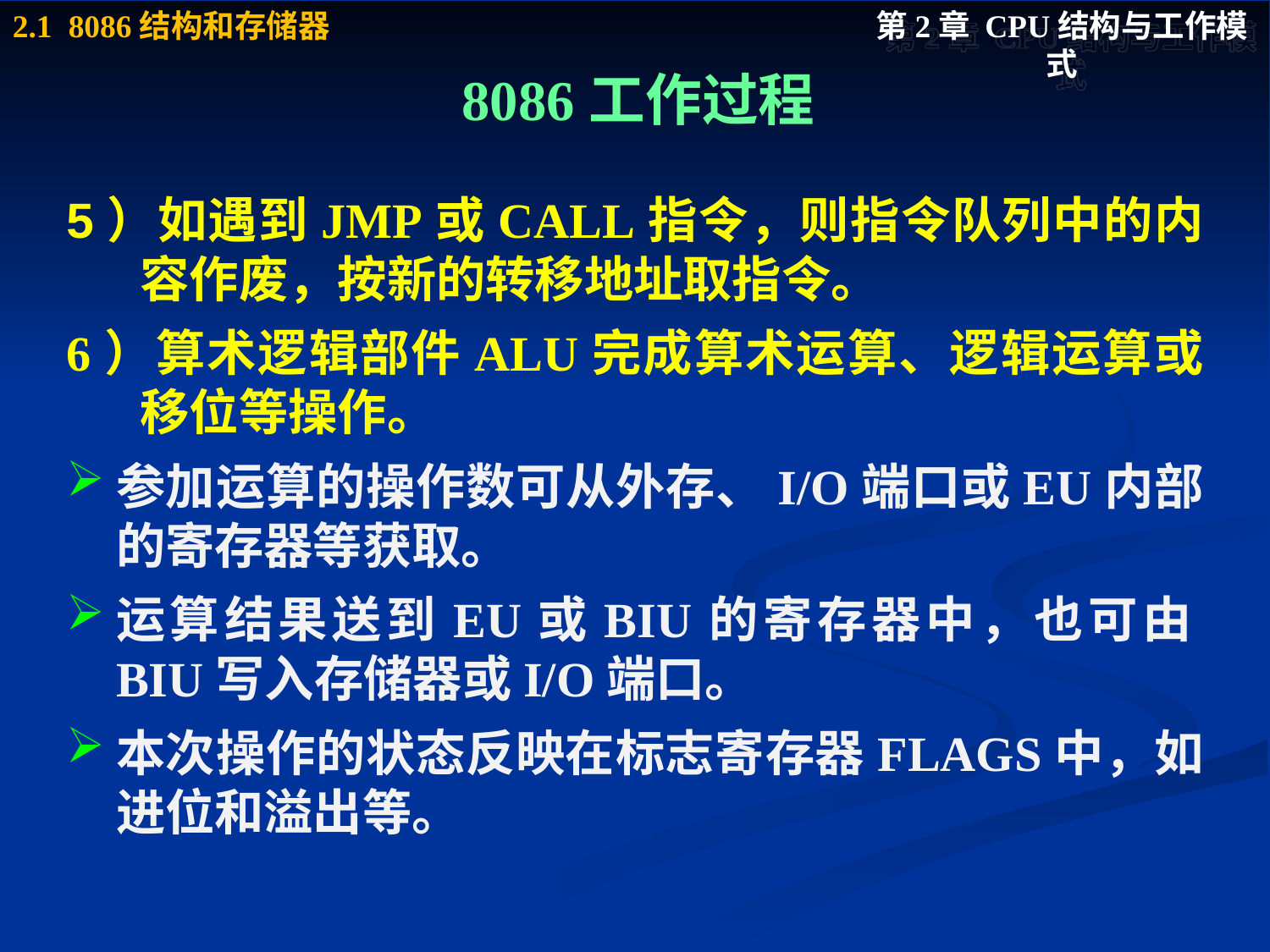

# 8086工作过程
5）如遇到JMP或CALL指令，则指令队列中的内容作废，按新的转移地址取指令。
6）算术逻辑部件ALU完成算术运算、逻辑运算或移位等操作。
参加运算的操作数可从外存、I/O端口或EU内部的寄存器等获取。
运算结果送到EU或BIU的寄存器中，也可由BIU写入存储器或I/O端口。
本次操作的状态反映在标志寄存器FLAGS中，如进位和溢出等。